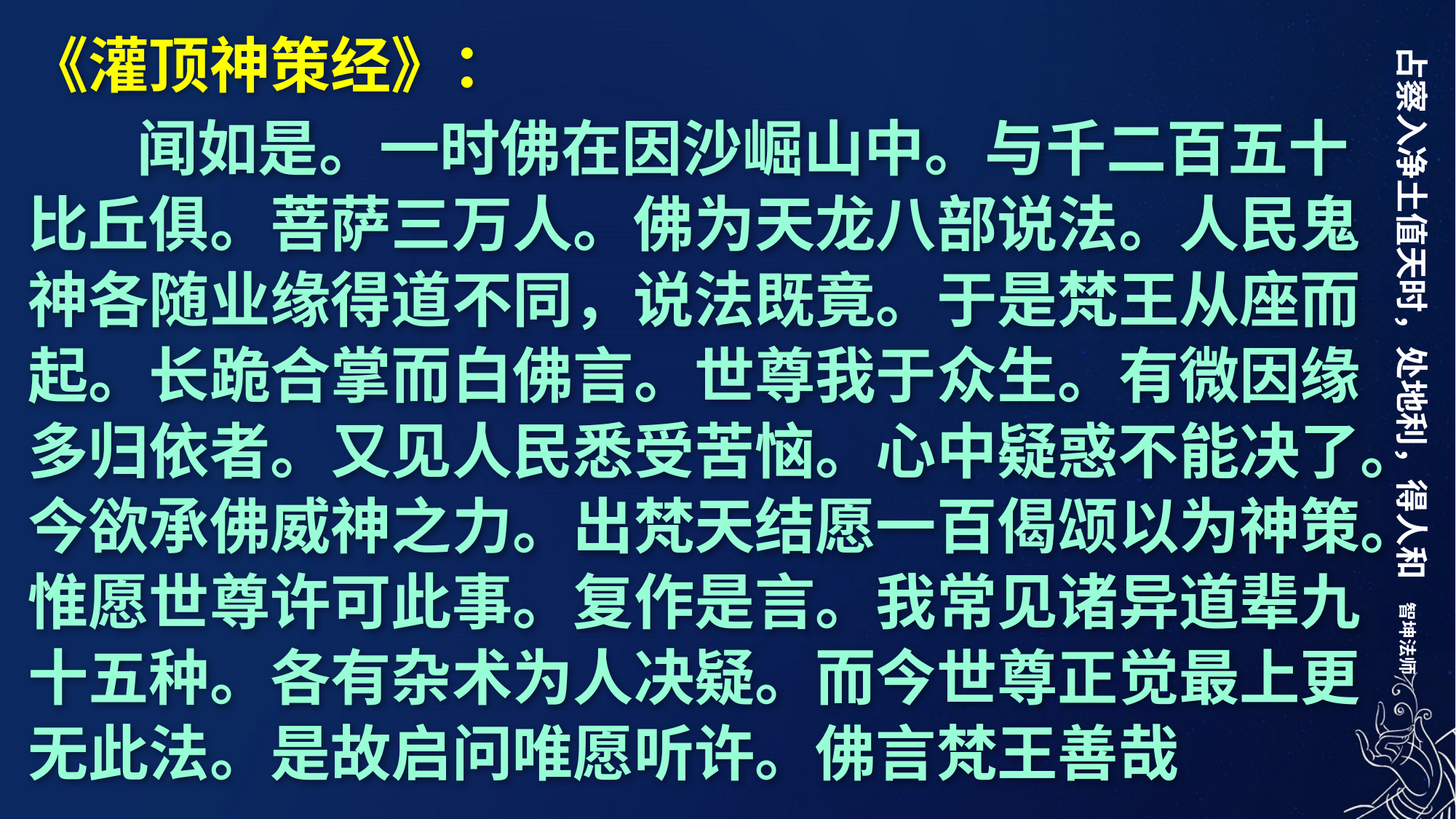

《灌顶神策经》：
	闻如是。一时佛在因沙崛山中。与千二百五十比丘俱。菩萨三万人。佛为天龙八部说法。人民鬼神各随业缘得道不同，说法既竟。于是梵王从座而起。长跪合掌而白佛言。世尊我于众生。有微因缘多归依者。又见人民悉受苦恼。心中疑惑不能决了。今欲承佛威神之力。出梵天结愿一百偈颂以为神策。惟愿世尊许可此事。复作是言。我常见诸异道辈九十五种。各有杂术为人决疑。而今世尊正觉最上更无此法。是故启问唯愿听许。佛言梵王善哉